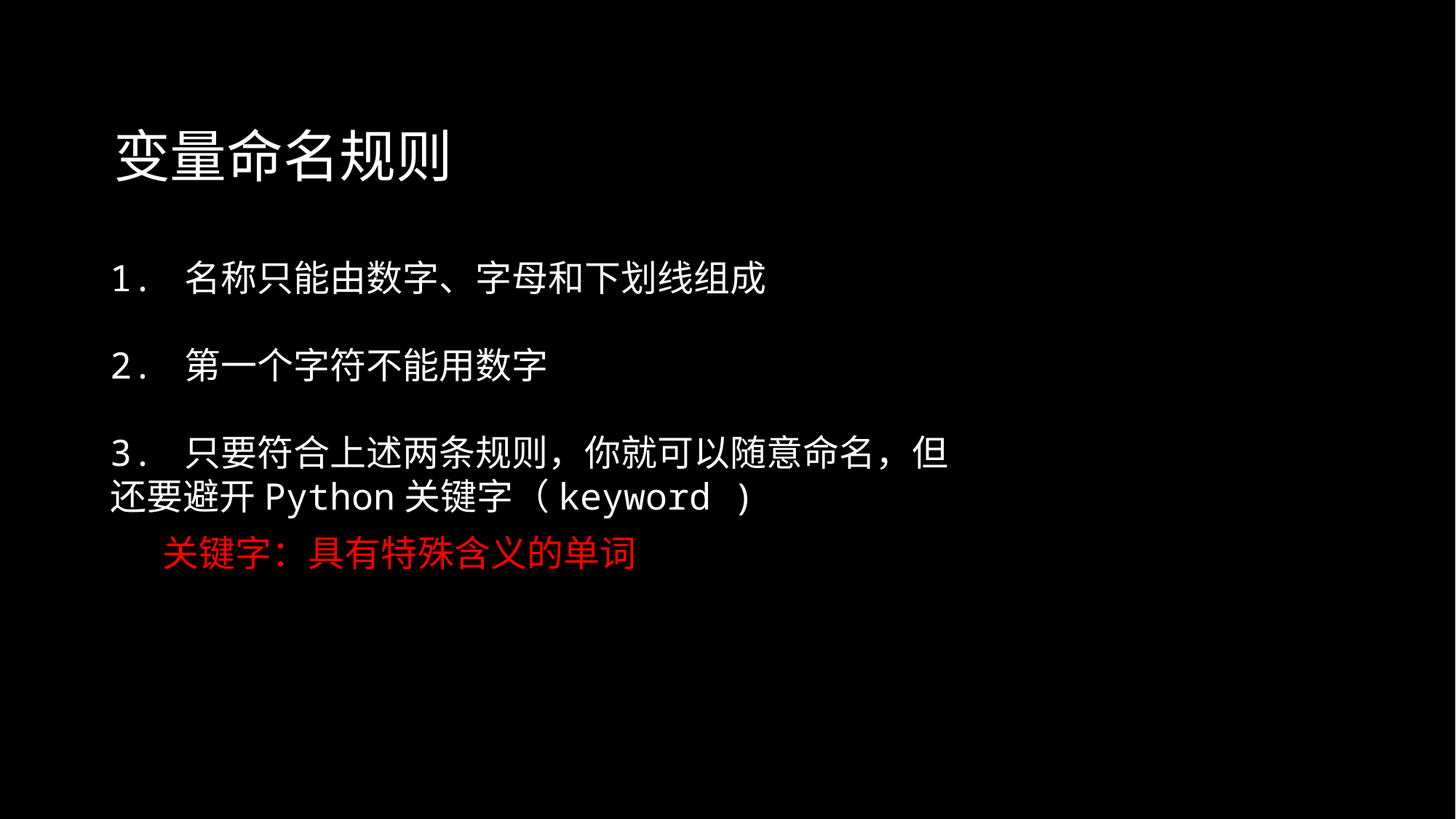

变量命名规则
1. 名称只能由数字、字母和下划线组成

2. 第一个字符不能用数字

3. 只要符合上述两条规则，你就可以随意命名，但还要避开Python关键字（keyword )
关键字：具有特殊含义的单词